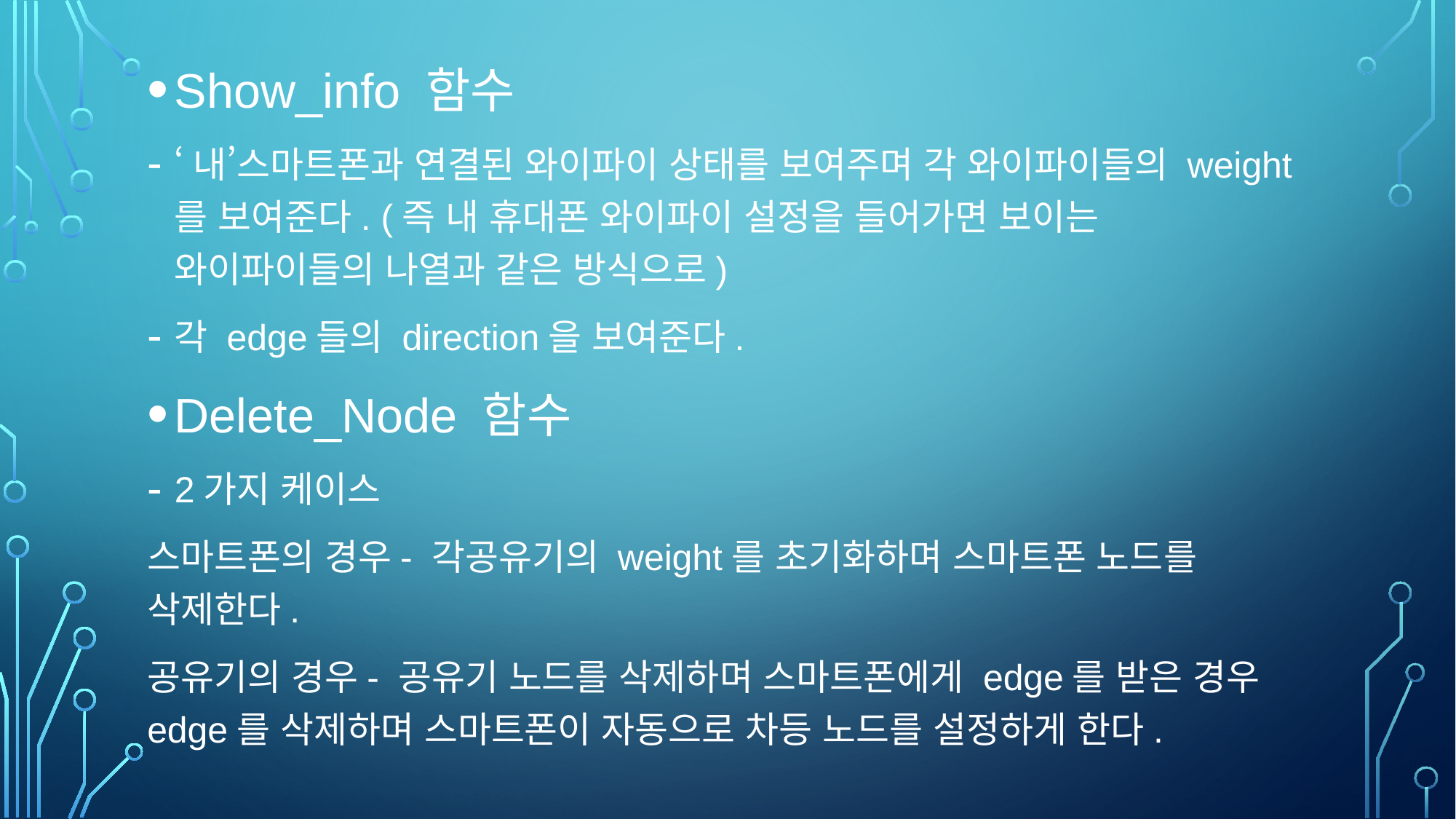

Show_info 함수
‘내’스마트폰과 연결된 와이파이 상태를 보여주며 각 와이파이들의 weight를 보여준다. (즉 내 휴대폰 와이파이 설정을 들어가면 보이는 와이파이들의 나열과 같은 방식으로)
각 edge들의 direction을 보여준다.
Delete_Node 함수
2가지 케이스
스마트폰의 경우- 각공유기의 weight를 초기화하며 스마트폰 노드를 삭제한다.
공유기의 경우- 공유기 노드를 삭제하며 스마트폰에게 edge를 받은 경우 edge를 삭제하며 스마트폰이 자동으로 차등 노드를 설정하게 한다.